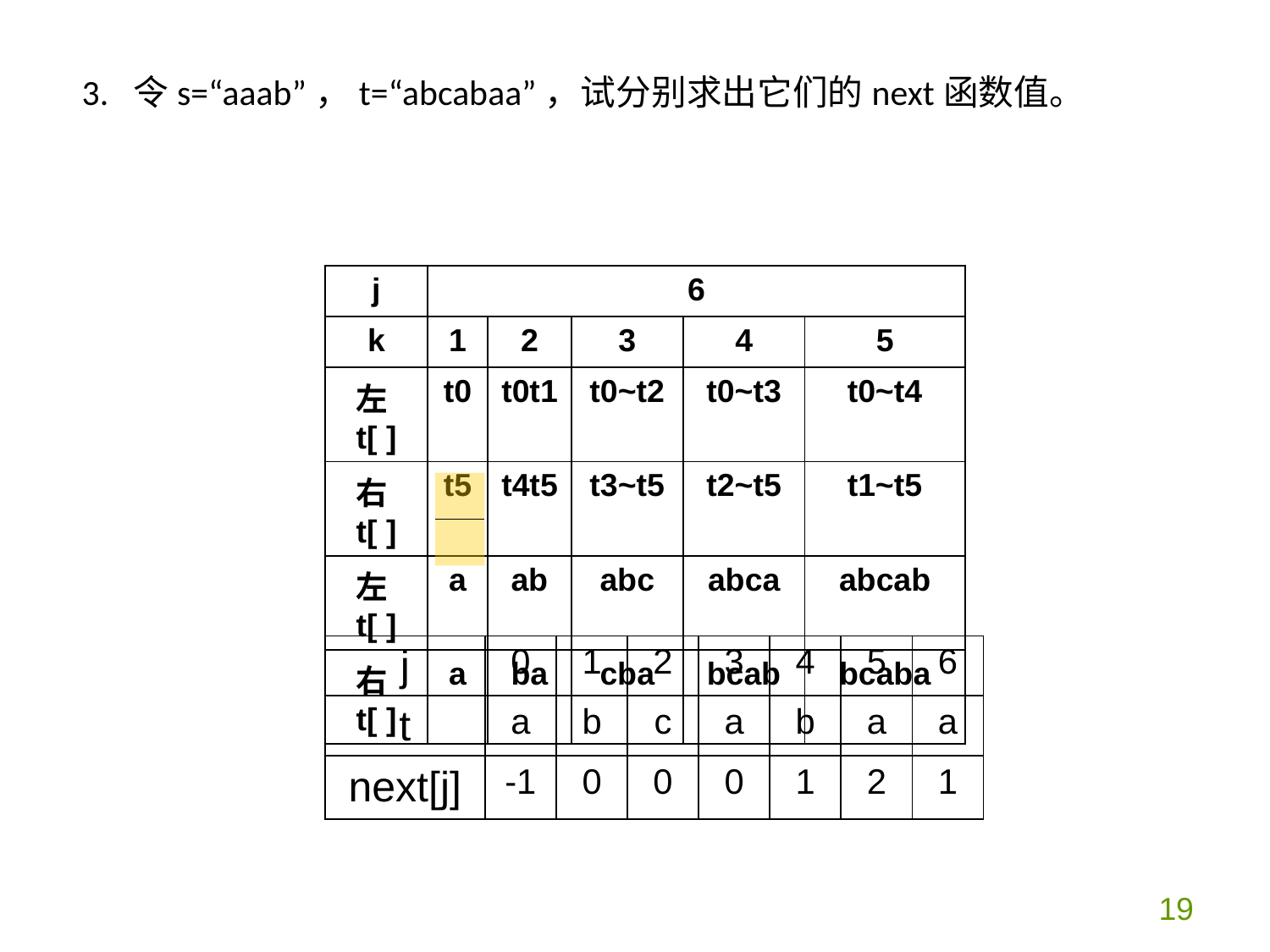

#
3.  令s=“aaab”，t=“abcabaa”，试分别求出它们的next函数值。

| j | 6 |  |  |  |  |
| --- | --- | --- | --- | --- | --- |
| k | 1 | 2 | 3 | 4 | 5 |
| 左t[ ] | t0 | t0t1 | t0~t2 | t0~t3 | t0~t4 |
| 右t[ ] | t5 | t4t5 | t3~t5 | t2~t5 | t1~t5 |
| 左t[ ] | a | ab | abc | abca | abcab |
| 右t[ ] | a | ba | cba | bcab | bcaba |
|  |
| --- |
|  |
| j | 0 | 1 | 2 | 3 | 4 | 5 | 6 |
| --- | --- | --- | --- | --- | --- | --- | --- |
| t | a | b | c | a | b | a | a |
| next[j] | -1 | 0 | 0 | 0 | 1 | 2 | 1 |
19